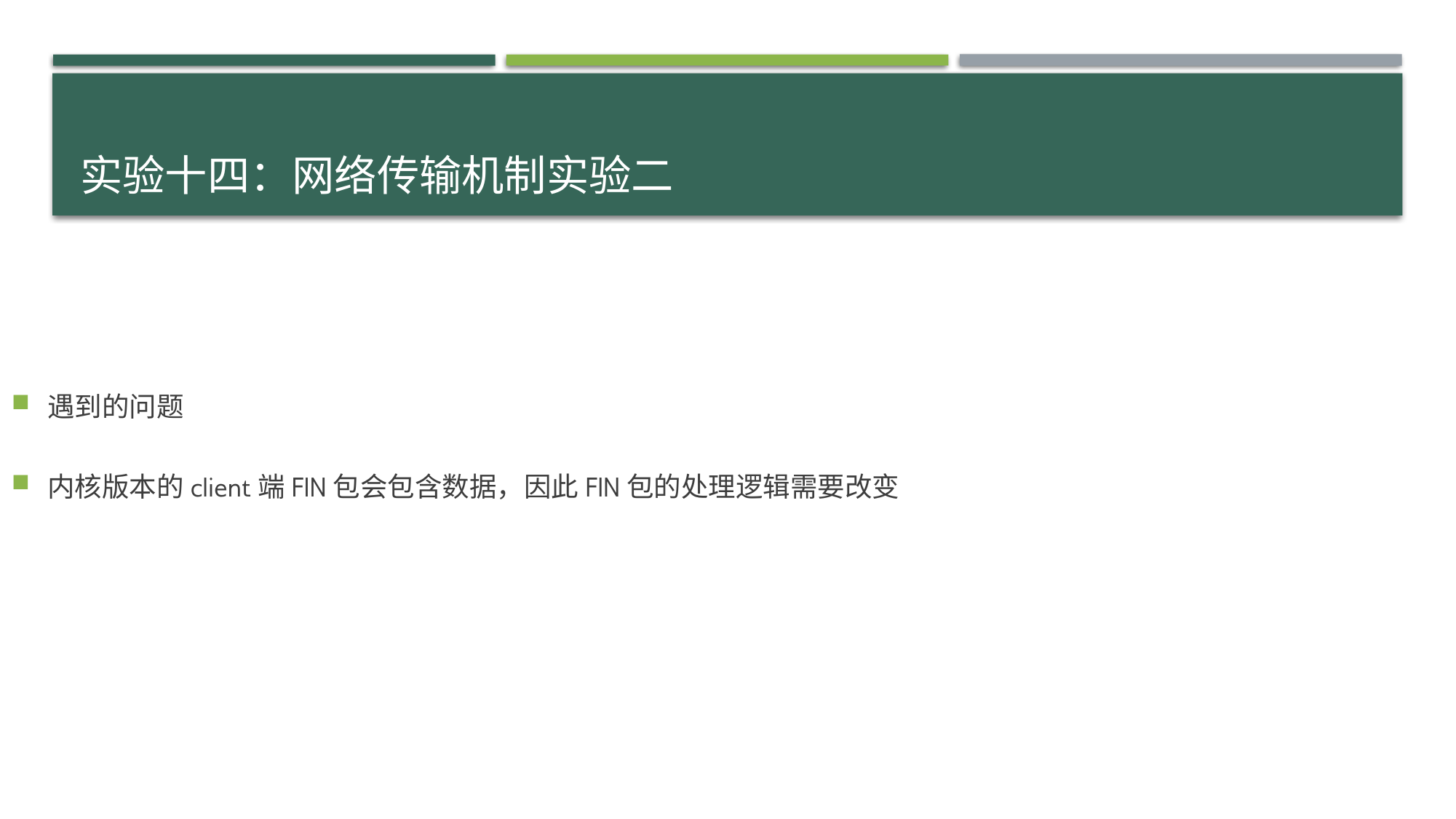

# 实验十四：网络传输机制实验二
遇到的问题
内核版本的client端FIN包会包含数据，因此FIN包的处理逻辑需要改变